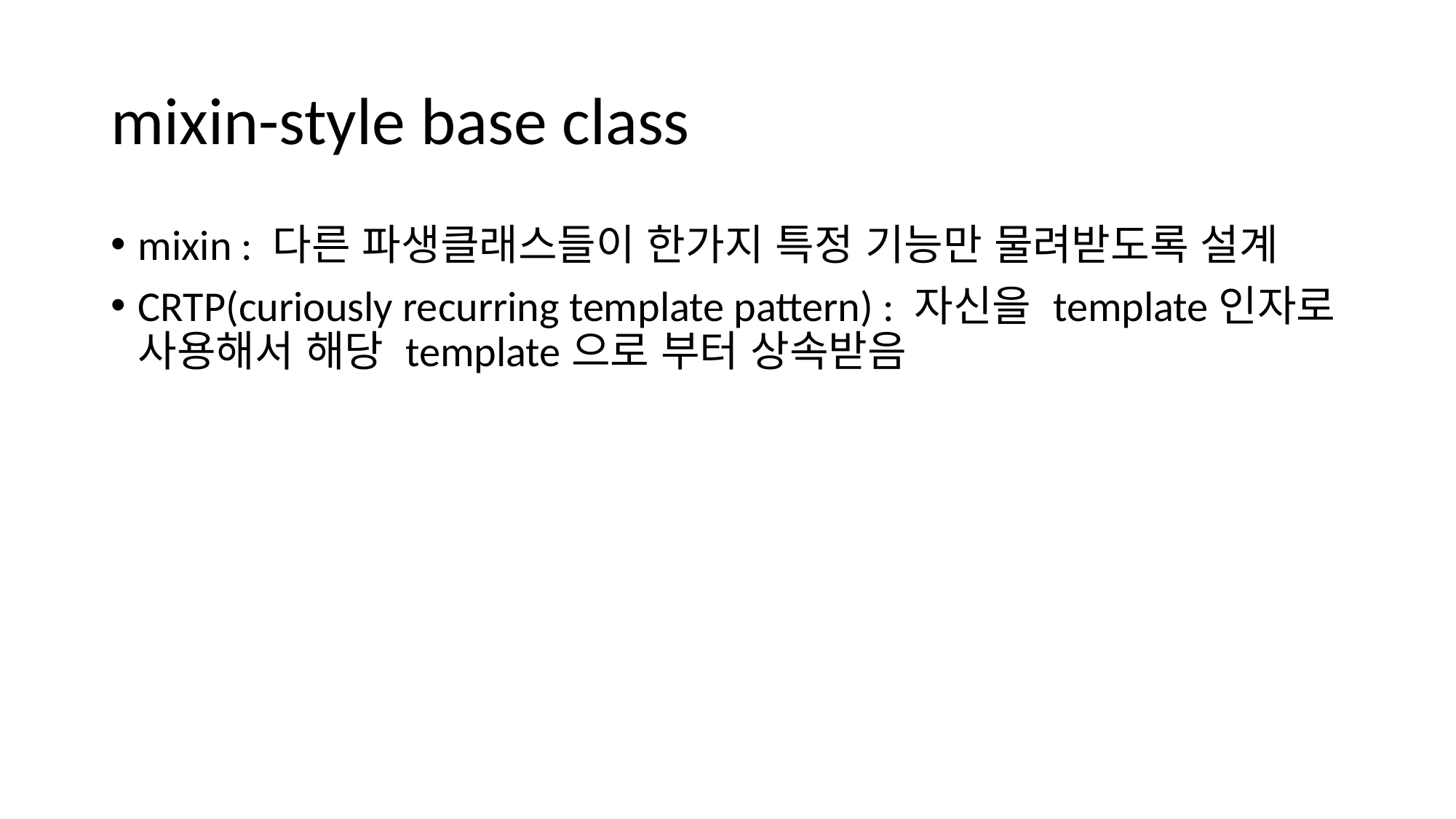

# mixin-style base class
mixin : 다른 파생클래스들이 한가지 특정 기능만 물려받도록 설계
CRTP(curiously recurring template pattern) : 자신을 template인자로 사용해서 해당 template으로 부터 상속받음